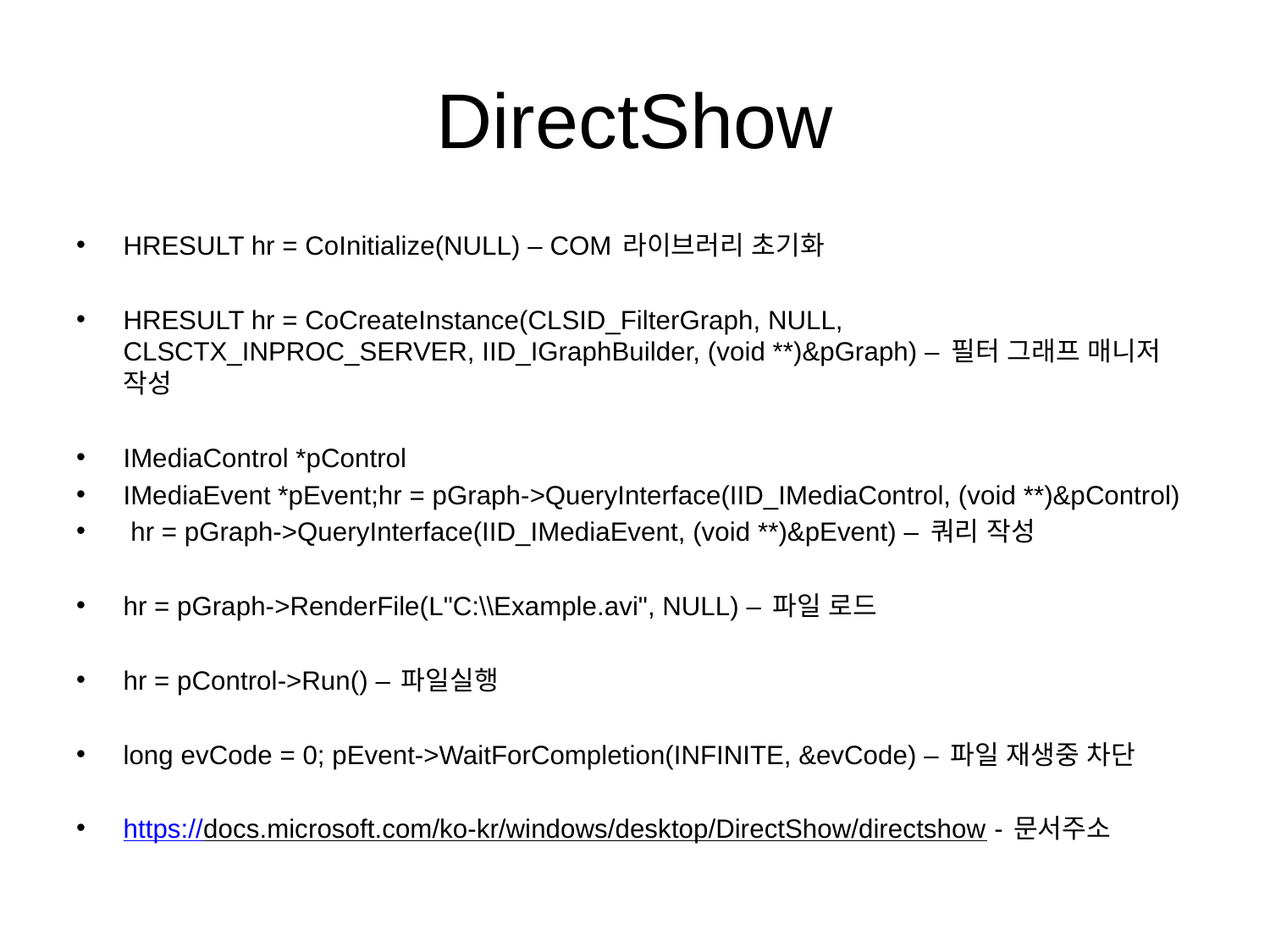

# DirectShow
HRESULT hr = CoInitialize(NULL) – COM 라이브러리 초기화

HRESULT hr = CoCreateInstance(CLSID_FilterGraph, NULL, CLSCTX_INPROC_SERVER, IID_IGraphBuilder, (void **)&pGraph) – 필터 그래프 매니저 작성

IMediaControl *pControl
IMediaEvent *pEvent;hr = pGraph->QueryInterface(IID_IMediaControl, (void **)&pControl)
 hr = pGraph->QueryInterface(IID_IMediaEvent, (void **)&pEvent) – 쿼리 작성

hr = pGraph->RenderFile(L"C:\\Example.avi", NULL) – 파일 로드

hr = pControl->Run() – 파일실행

long evCode = 0; pEvent->WaitForCompletion(INFINITE, &evCode) – 파일 재생중 차단

https://docs.microsoft.com/ko-kr/windows/desktop/DirectShow/directshow - 문서주소